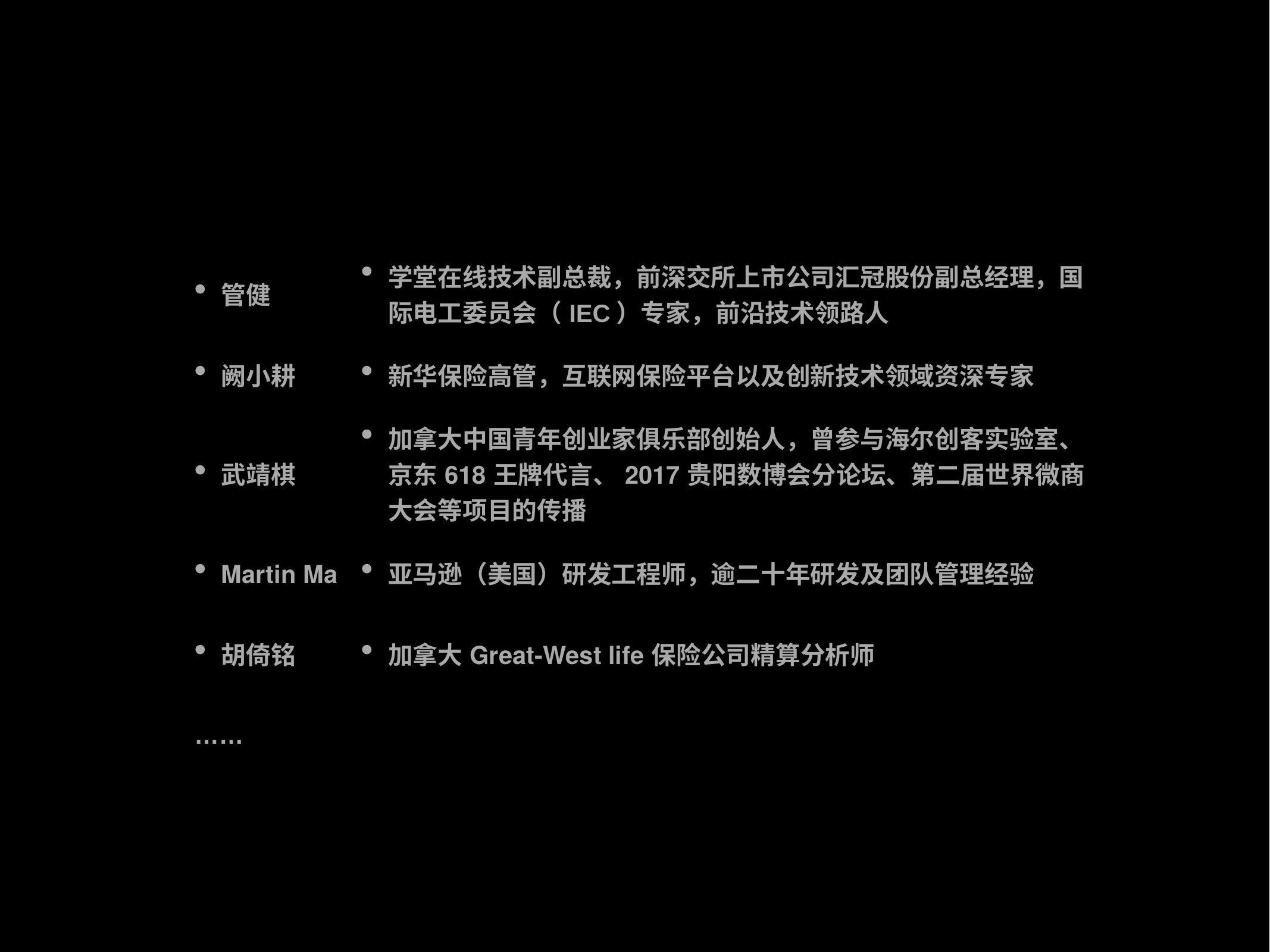

| 管健 | 学堂在线技术副总裁，前深交所上市公司汇冠股份副总经理，国际电工委员会（IEC）专家，前沿技术领路人 |
| --- | --- |
| 阙小耕 | 新华保险高管，互联网保险平台以及创新技术领域资深专家 |
| 武靖棋 | 加拿大中国青年创业家俱乐部创始人，曾参与海尔创客实验室、京东618王牌代言、2017贵阳数博会分论坛、第二届世界微商大会等项目的传播 |
| Martin Ma | 亚马逊（美国）研发工程师，逾二十年研发及团队管理经验 |
| 胡倚铭 | 加拿大Great-West life保险公司精算分析师 |
| …… |  |